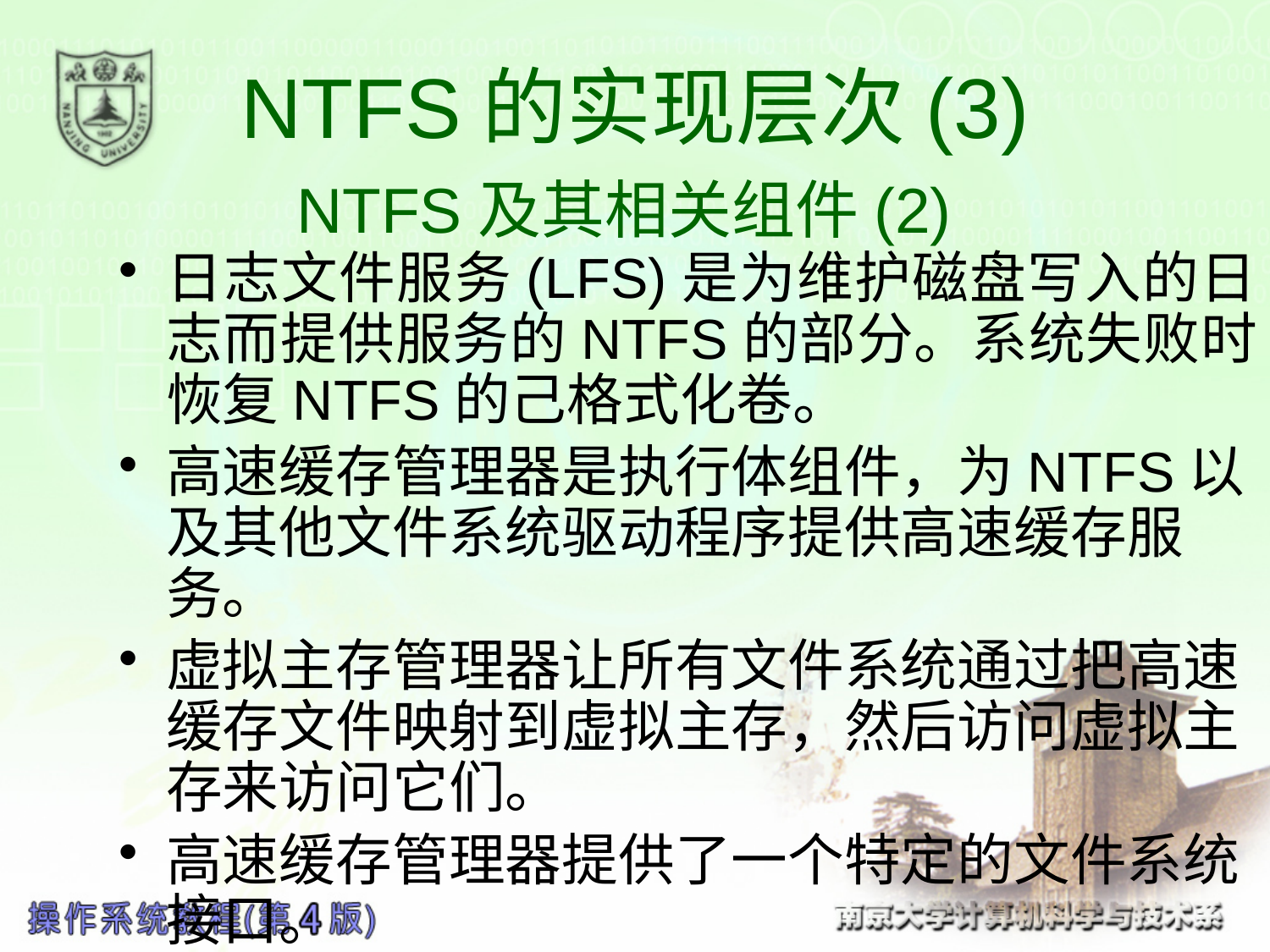

# NTFS的实现层次(3) NTFS及其相关组件(2)
日志文件服务(LFS)是为维护磁盘写入的日志而提供服务的NTFS的部分。系统失败时恢复NTFS的己格式化卷。
高速缓存管理器是执行体组件，为NTFS以及其他文件系统驱动程序提供高速缓存服务。
虚拟主存管理器让所有文件系统通过把高速缓存文件映射到虚拟主存，然后访问虚拟主存来访问它们。
高速缓存管理器提供了一个特定的文件系统接口。